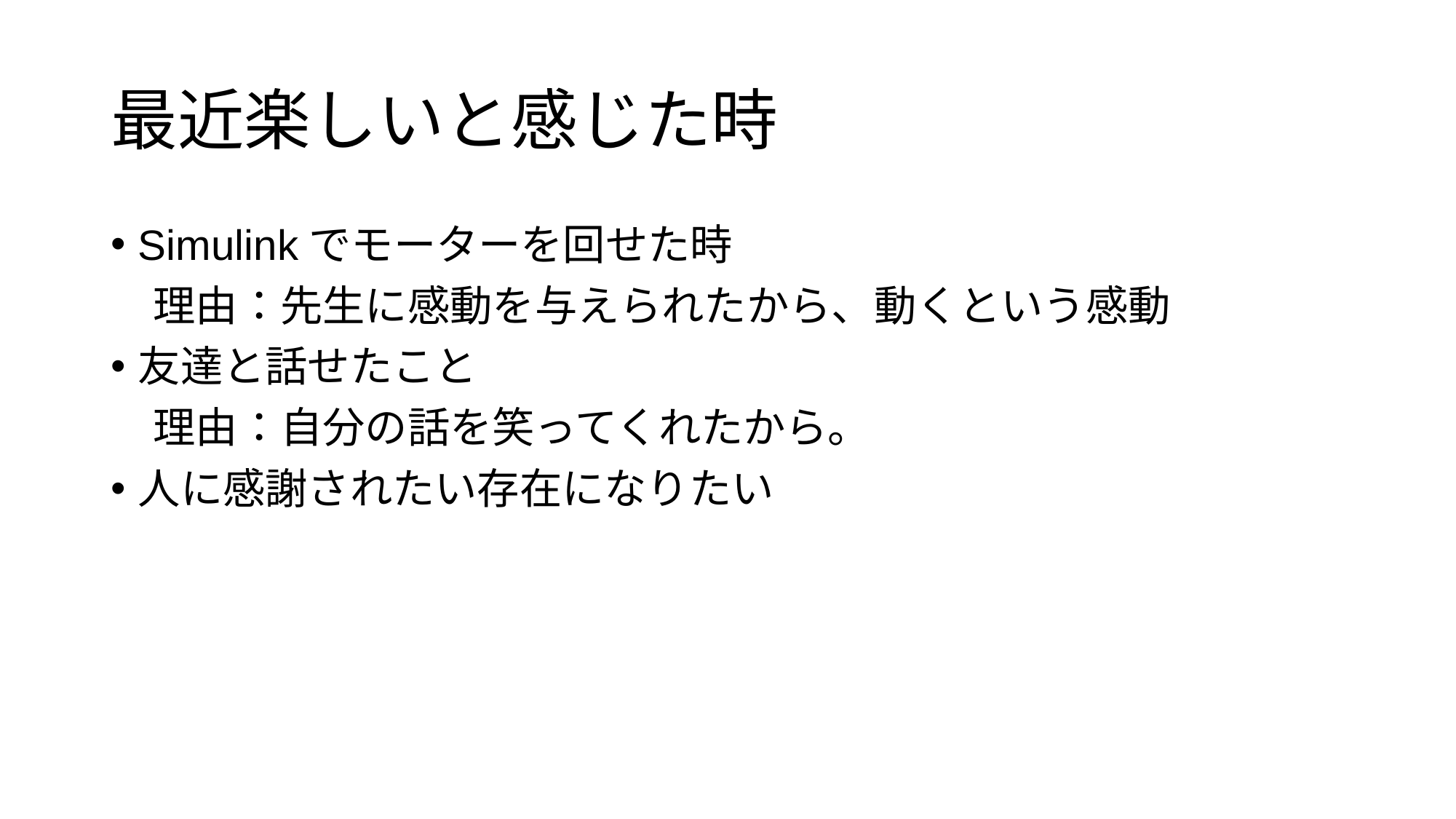

# 最近楽しいと感じた時
Simulinkでモーターを回せた時
　理由：先生に感動を与えられたから、動くという感動
友達と話せたこと
　理由：自分の話を笑ってくれたから。
人に感謝されたい存在になりたい